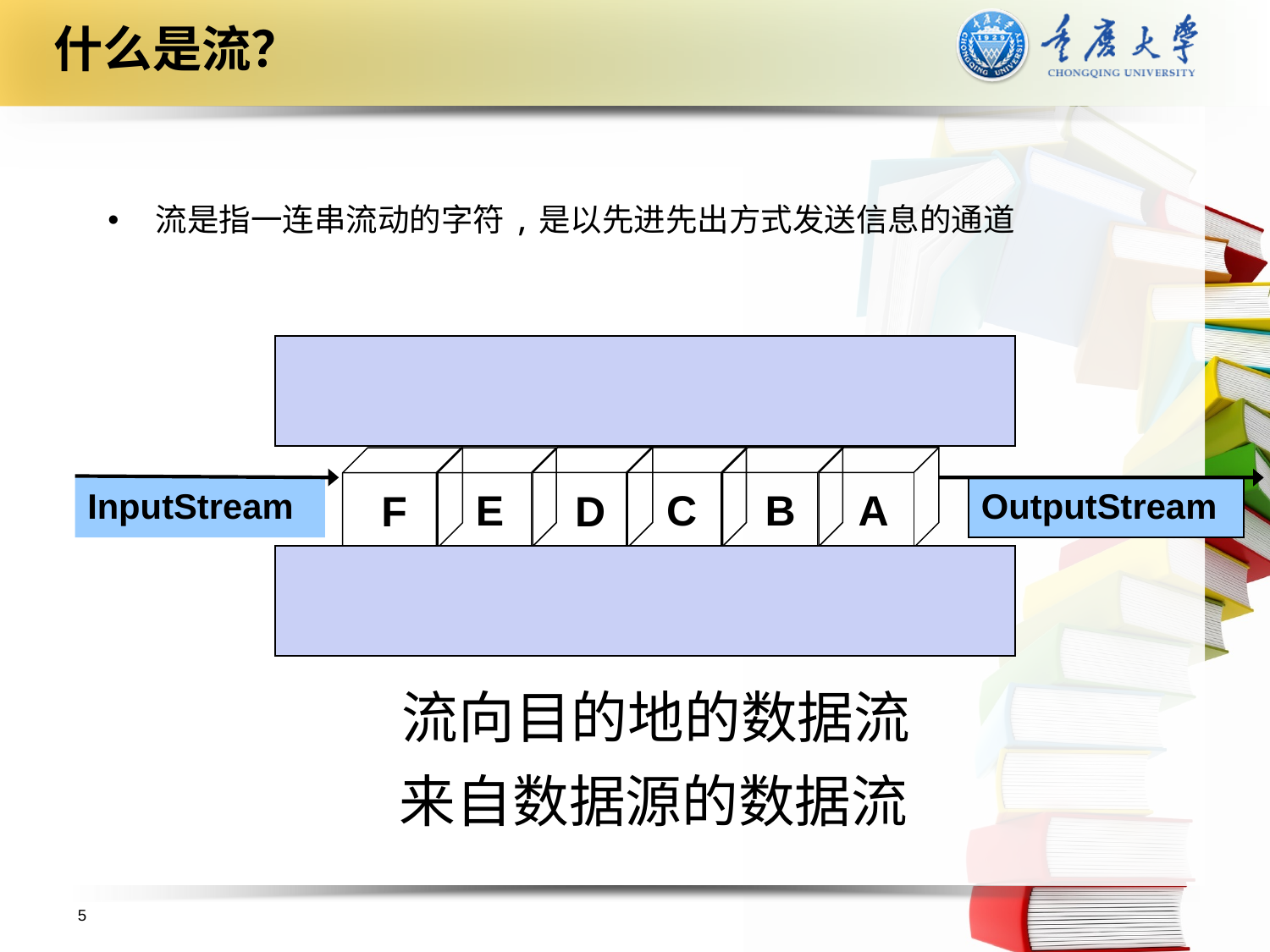

# 什么是流？
流是指一连串流动的字符,是以先进先出方式发送信息的通道

D

C

B

A

F

E

InputStream

OutputStream

流向目的地的数据流
来自数据源的数据流
5